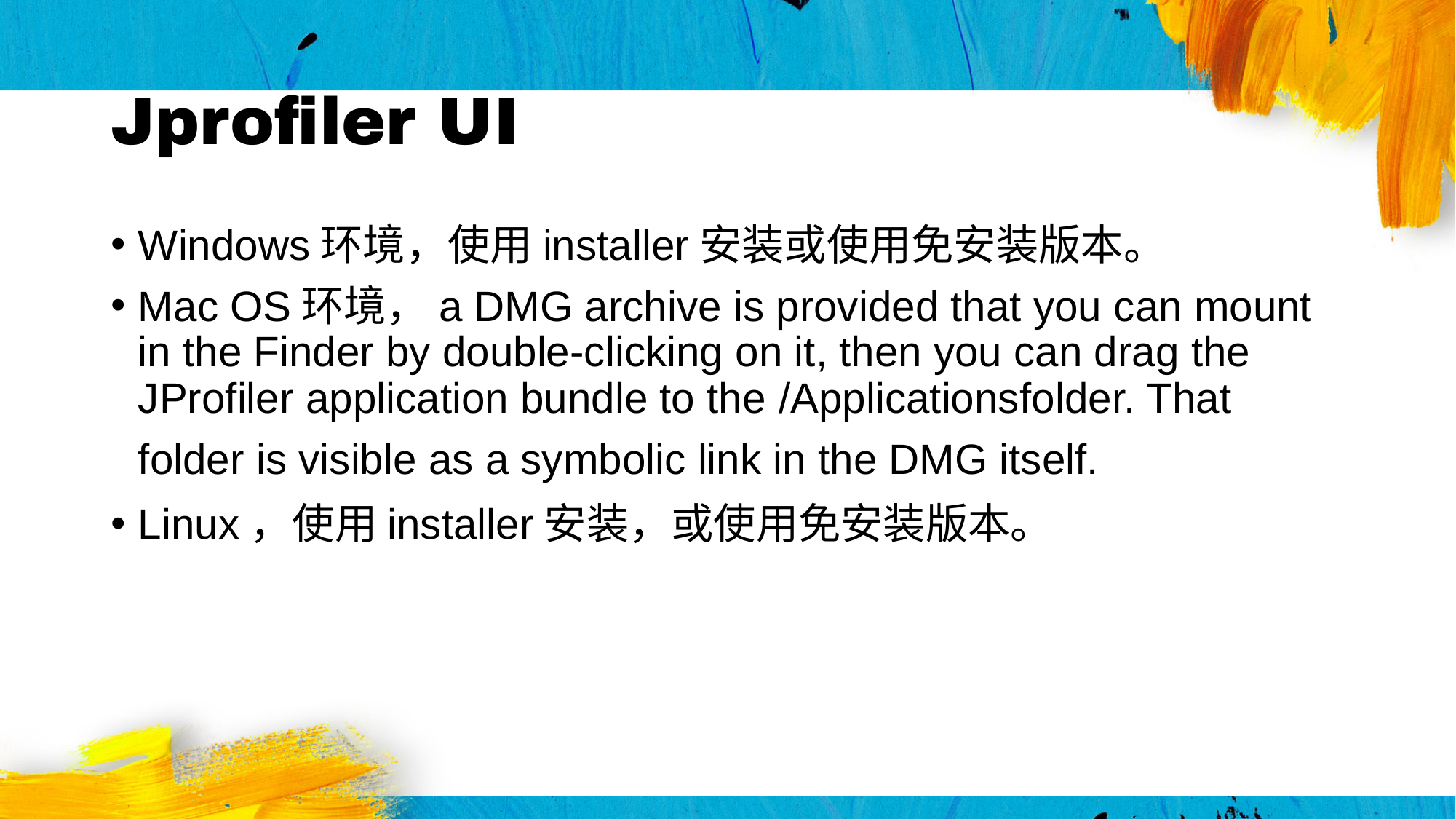

# Jprofiler UI
Windows环境，使用installer安装或使用免安装版本。
Mac OS环境，a DMG archive is provided that you can mount in the Finder by double-clicking on it, then you can drag the JProfiler application bundle to the /Applicationsfolder. That folder is visible as a symbolic link in the DMG itself.
Linux，使用installer安装，或使用免安装版本。